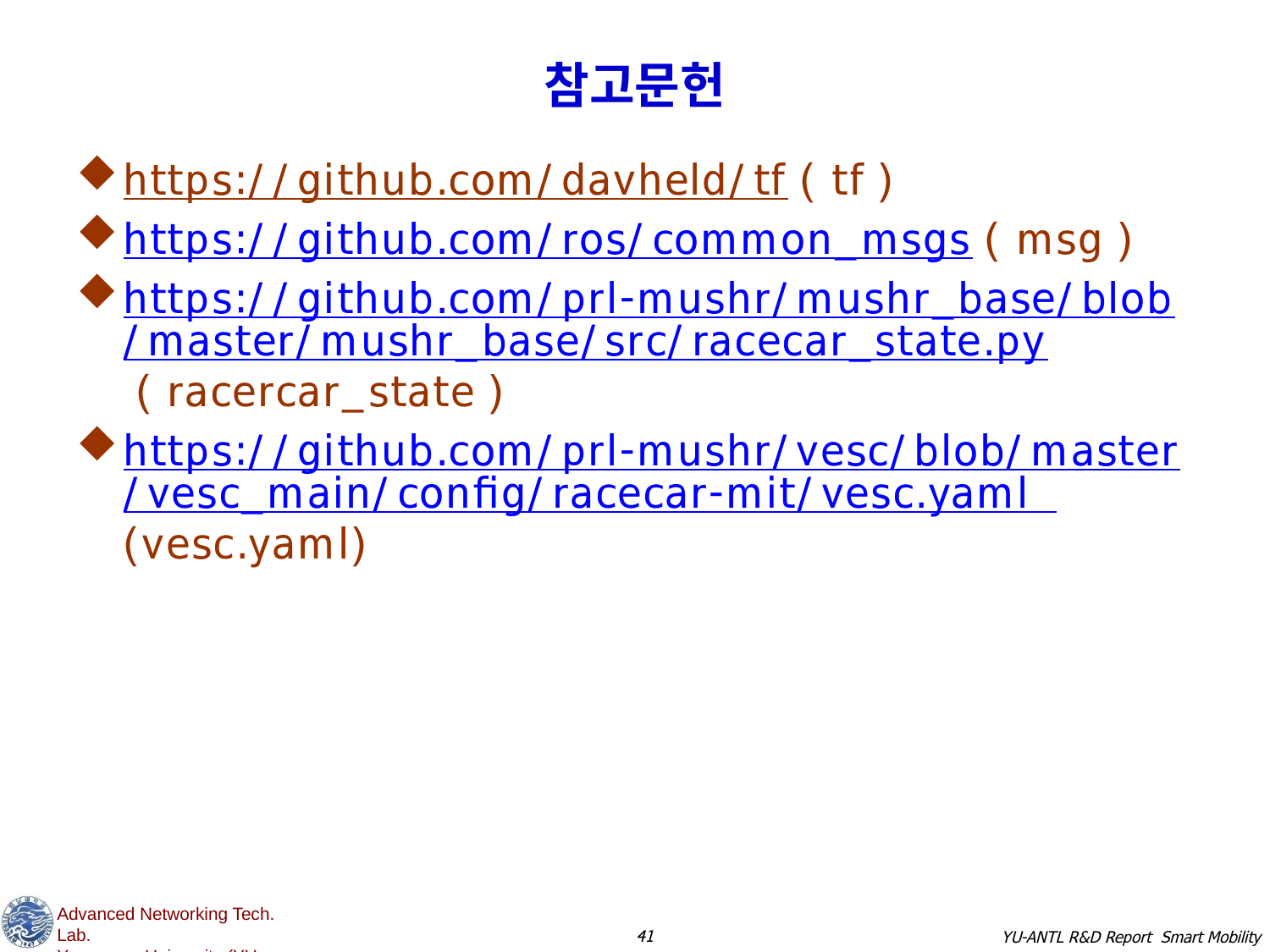

# 참고문헌
https://github.com/davheld/tf ( tf )
https://github.com/ros/common_msgs ( msg )
https://github.com/prl-mushr/mushr_base/blob/master/mushr_base/src/racecar_state.py ( racercar_state )
https://github.com/prl-mushr/vesc/blob/master/vesc_main/config/racecar-mit/vesc.yaml  (vesc.yaml)